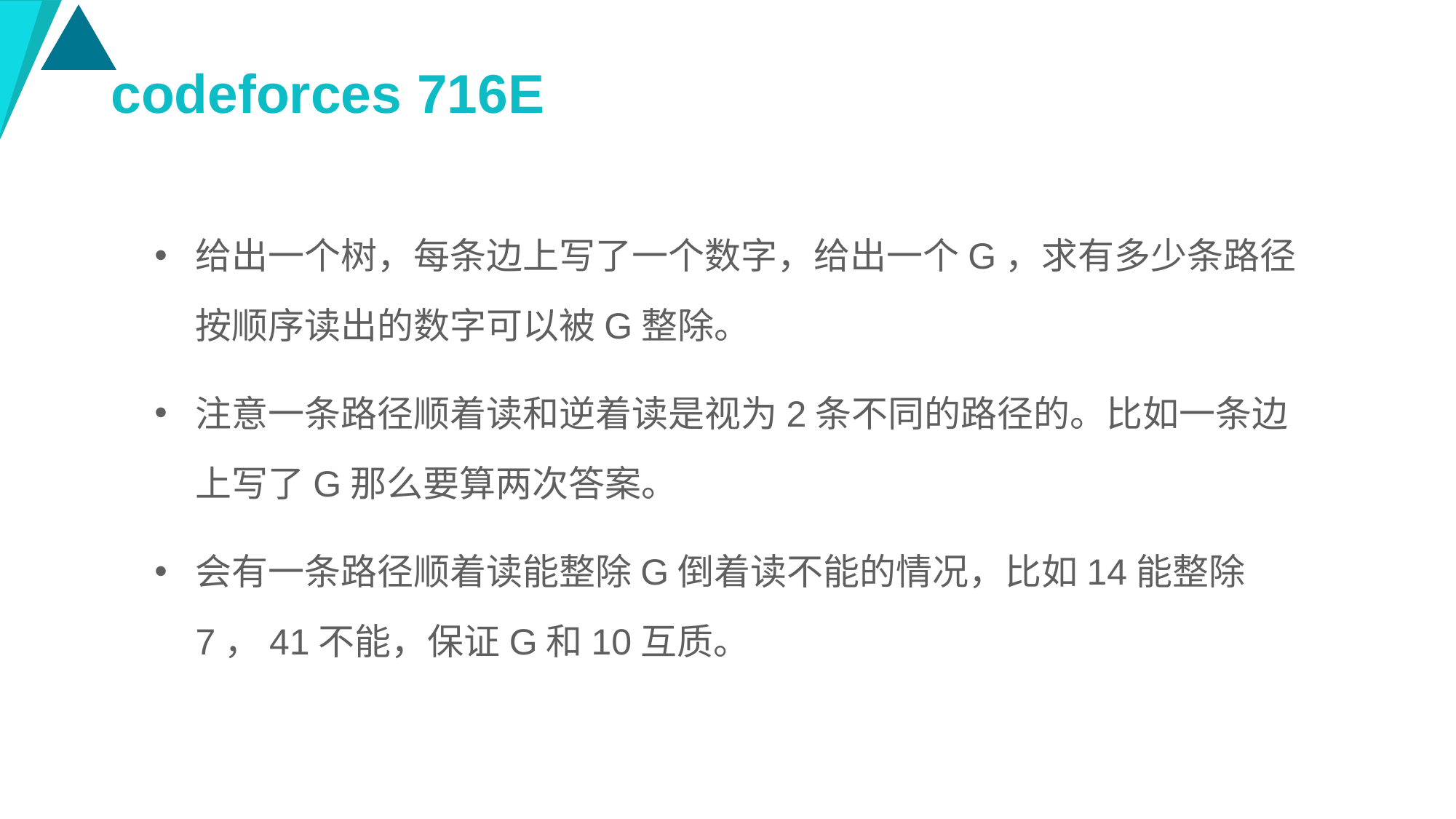

# codeforces 716E
给出一个树，每条边上写了一个数字，给出一个G，求有多少条路径按顺序读出的数字可以被G整除。
注意一条路径顺着读和逆着读是视为2条不同的路径的。比如一条边上写了G那么要算两次答案。
会有一条路径顺着读能整除G倒着读不能的情况，比如14能整除7，41不能，保证G和10互质。